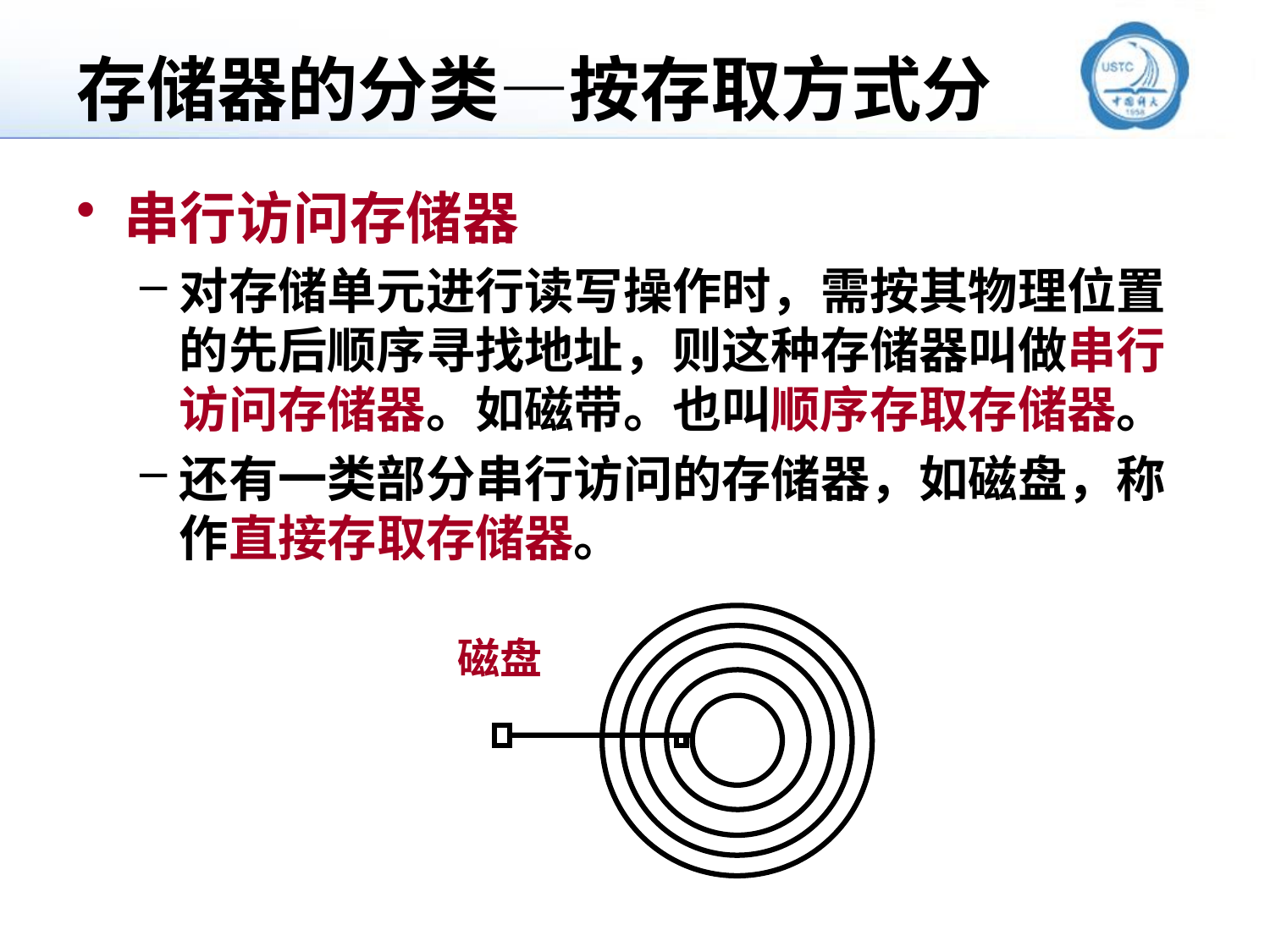

# 存储器的分类—按存取方式分
串行访问存储器
对存储单元进行读写操作时，需按其物理位置的先后顺序寻找地址，则这种存储器叫做串行访问存储器。如磁带。也叫顺序存取存储器。
还有一类部分串行访问的存储器，如磁盘，称作直接存取存储器。

磁盘